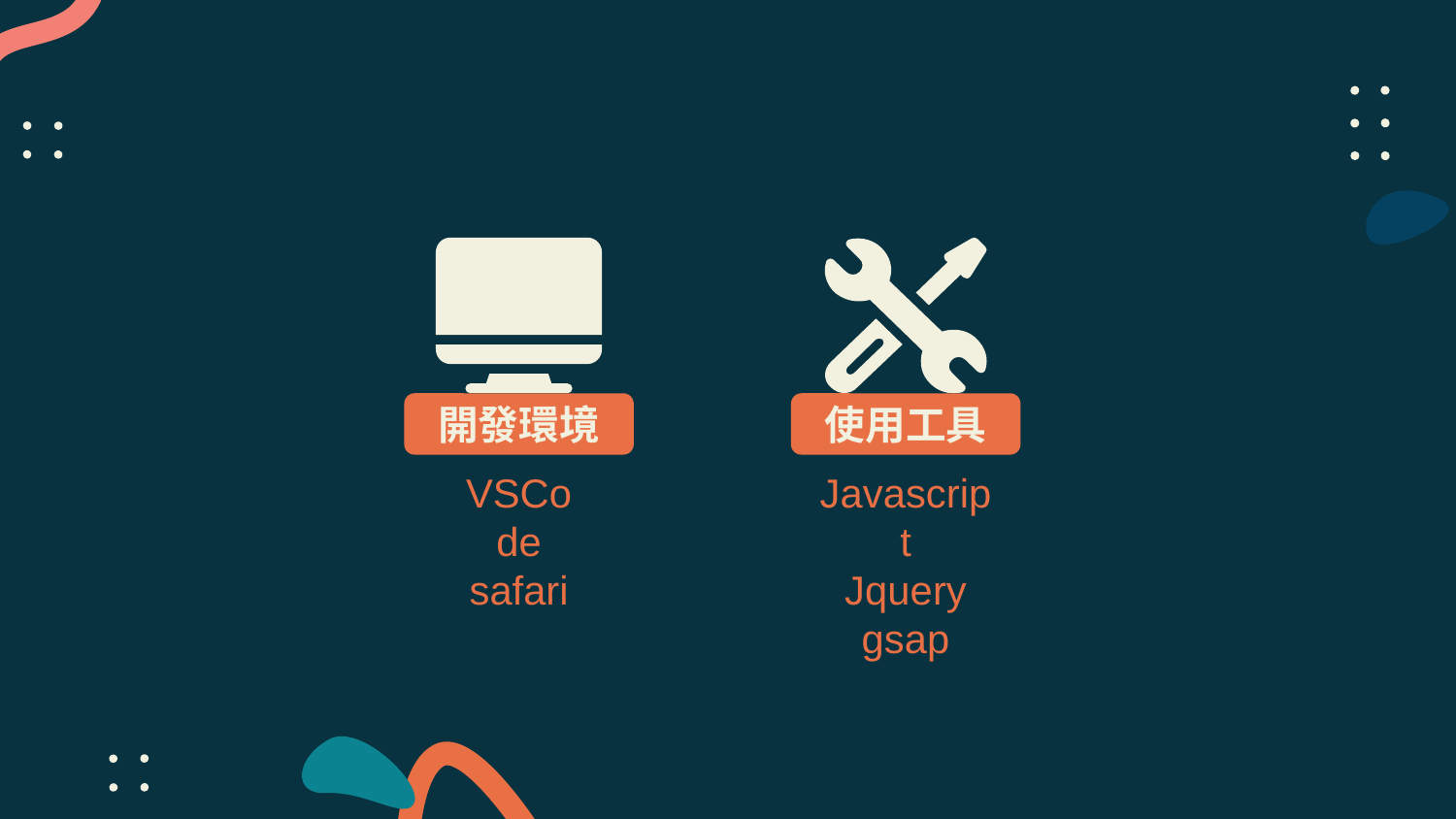

開發環境
使用工具
VSCode
safari
Javascript
Jquery
gsap